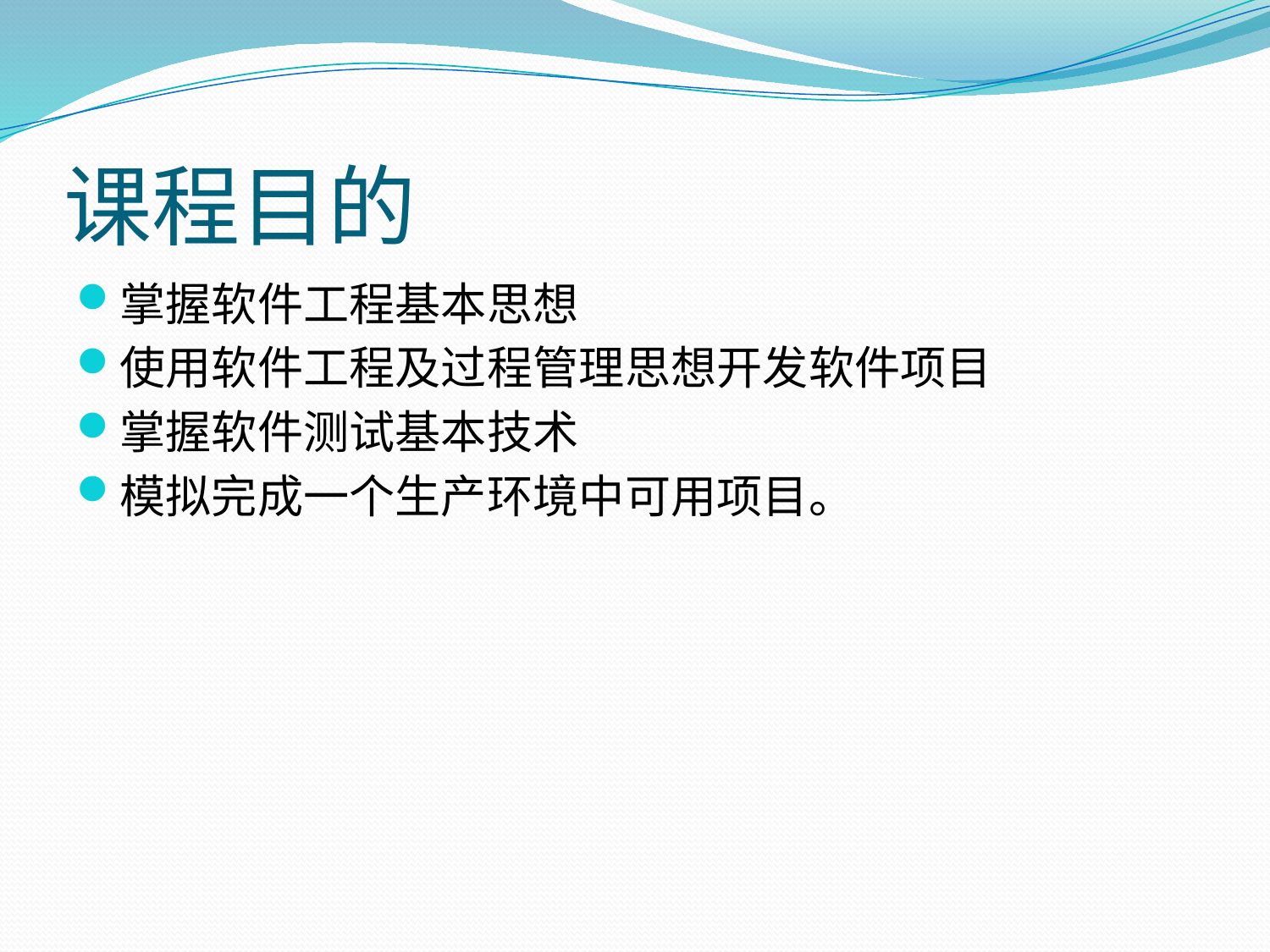

# 课程目的
掌握软件工程基本思想
使用软件工程及过程管理思想开发软件项目
掌握软件测试基本技术
模拟完成一个生产环境中可用项目。